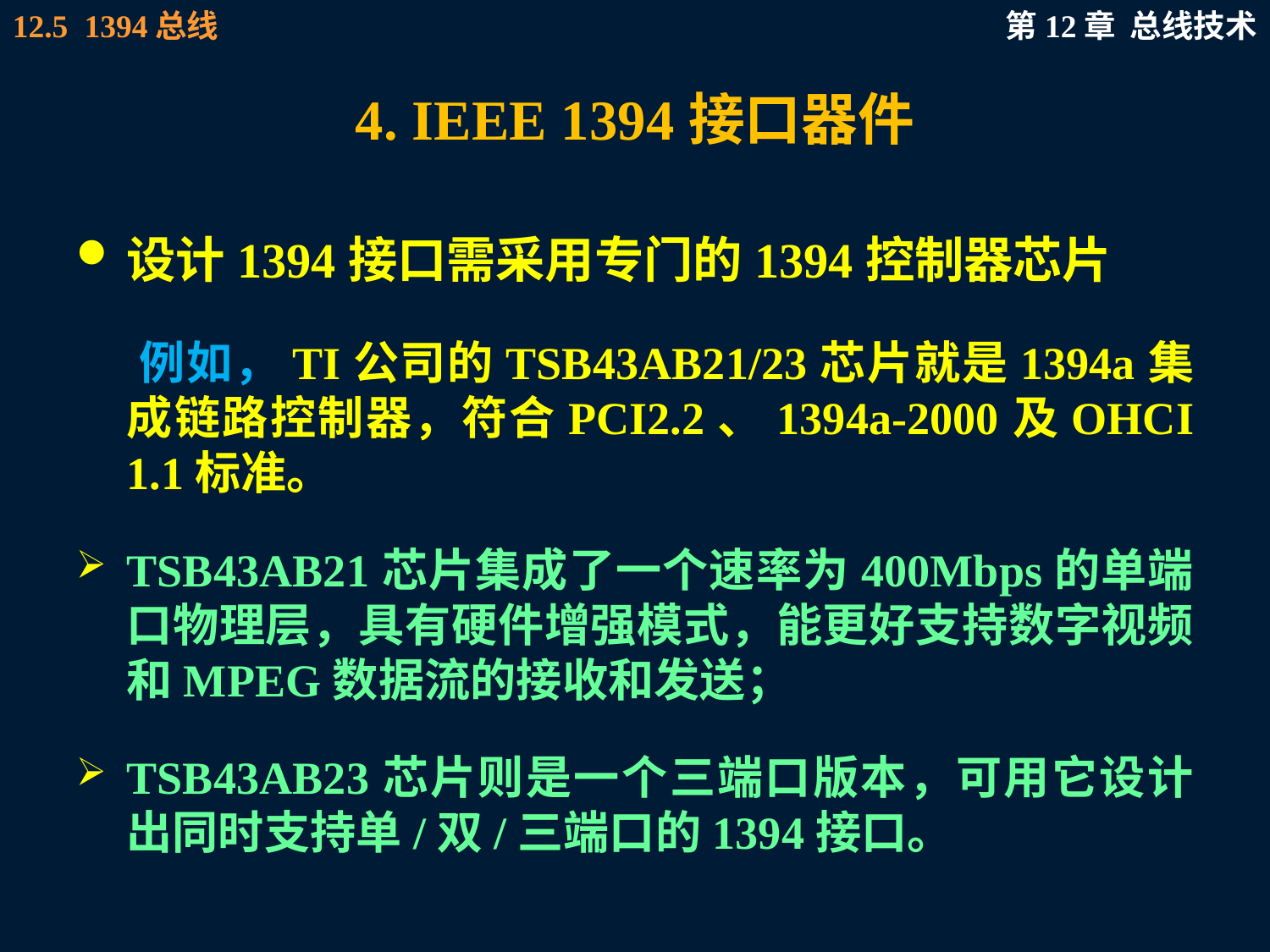

# 4. IEEE 1394接口器件
设计1394接口需采用专门的1394控制器芯片
    例如，TI公司的TSB43AB21/23芯片就是1394a集成链路控制器，符合PCI2.2、1394a-2000及OHCI 1.1标准。
TSB43AB21芯片集成了一个速率为400Mbps的单端口物理层，具有硬件增强模式，能更好支持数字视频和MPEG数据流的接收和发送；
TSB43AB23芯片则是一个三端口版本，可用它设计出同时支持单/双/三端口的1394接口。